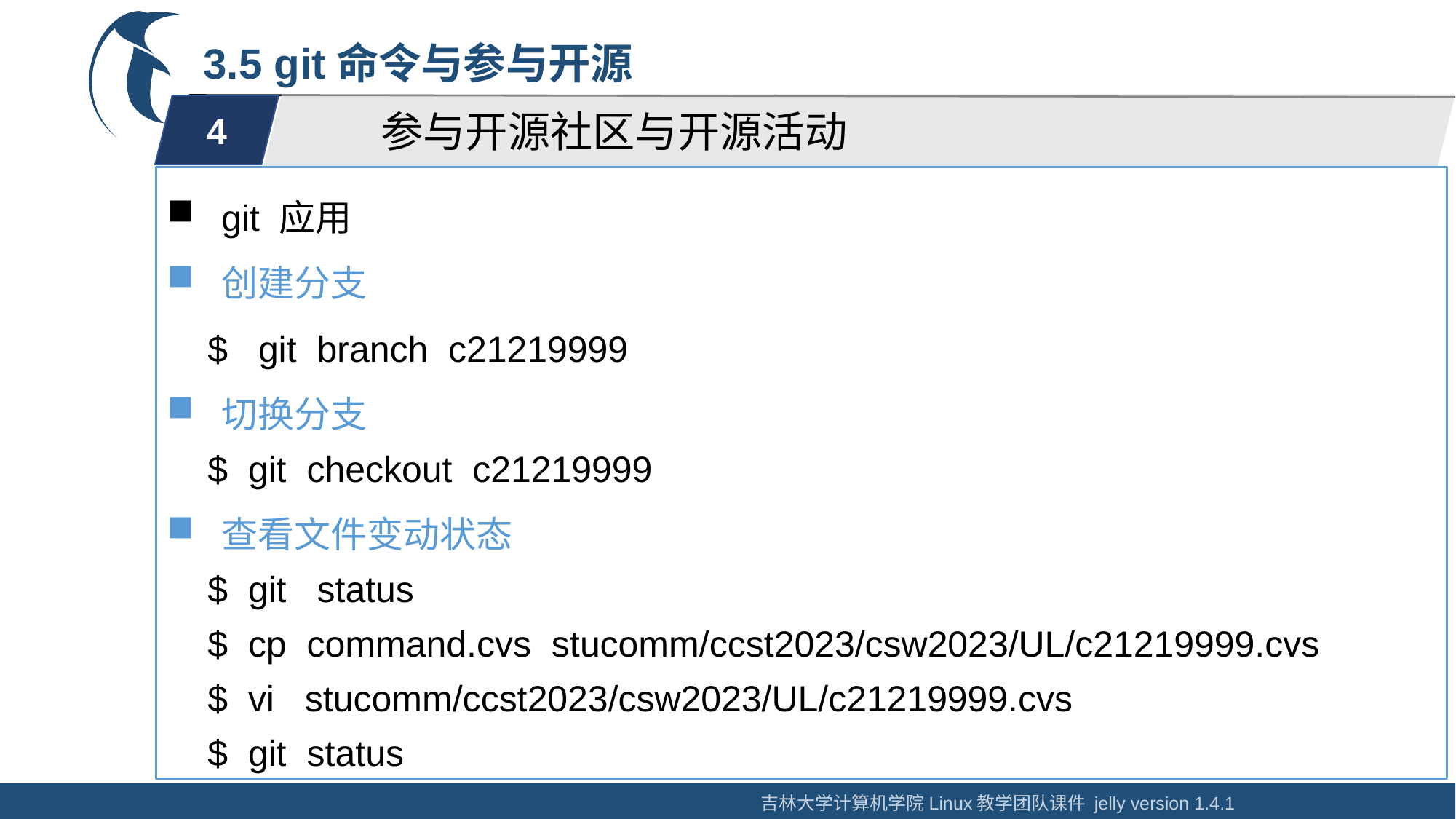

3.5 git命令与参与开源
参与开源社区与开源活动
4
git 应用
创建分支
    $   git  branch  c21219999
切换分支
    $  git  checkout  c21219999
查看文件变动状态
    $  git   status
    $  cp  command.cvs  stucomm/ccst2023/csw2023/UL/c21219999.cvs
    $  vi   stucomm/ccst2023/csw2023/UL/c21219999.cvs
    $  git  status
running